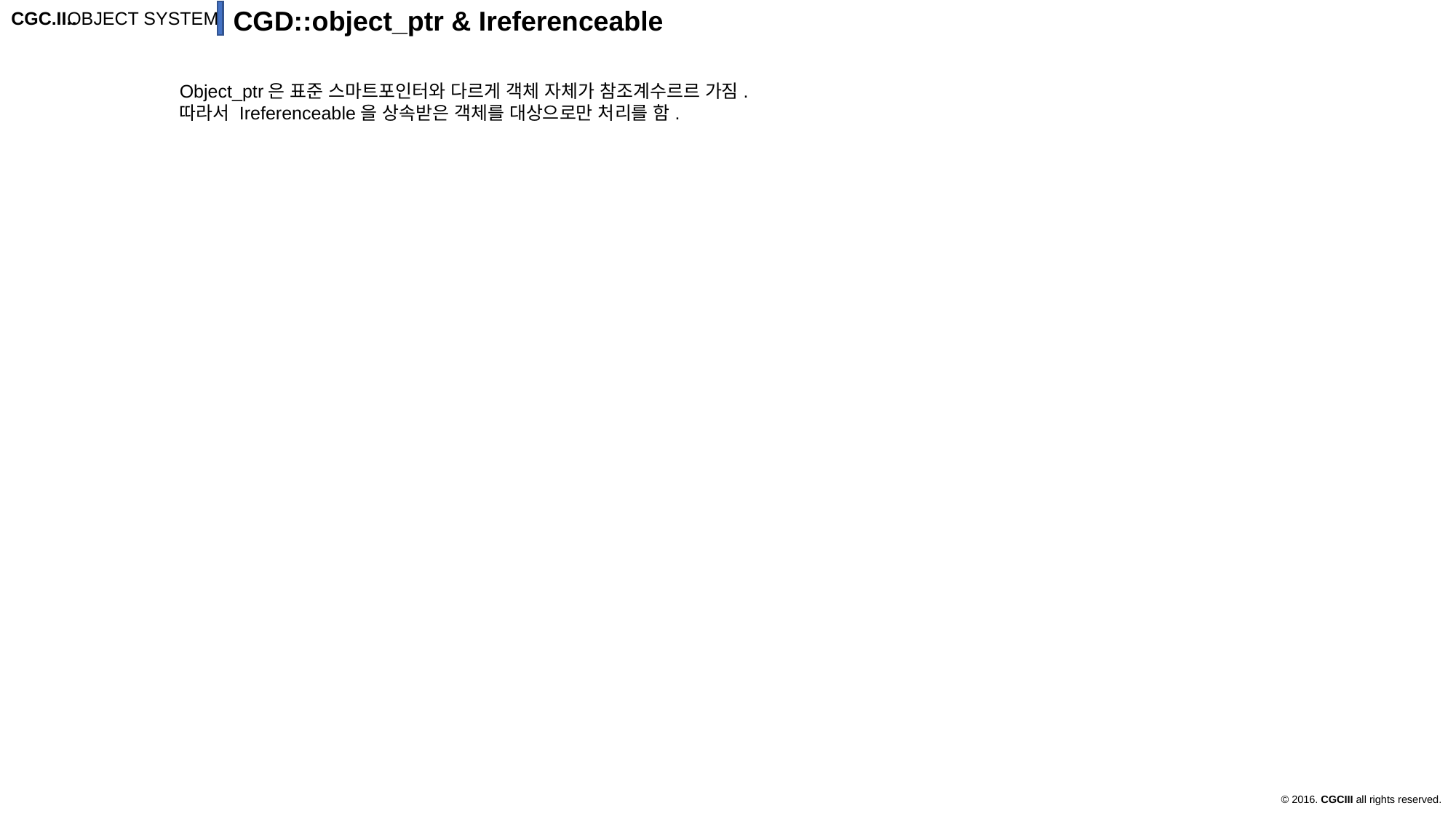

CGD::object_ptr & Ireferenceable

CGC.II..
OBJECT SYSTEM
Object_ptr은 표준 스마트포인터와 다르게 객체 자체가 참조계수르르 가짐.
따라서 Ireferenceable을 상속받은 객체를 대상으로만 처리를 함.
© 2016. CGCIII all rights reserved.